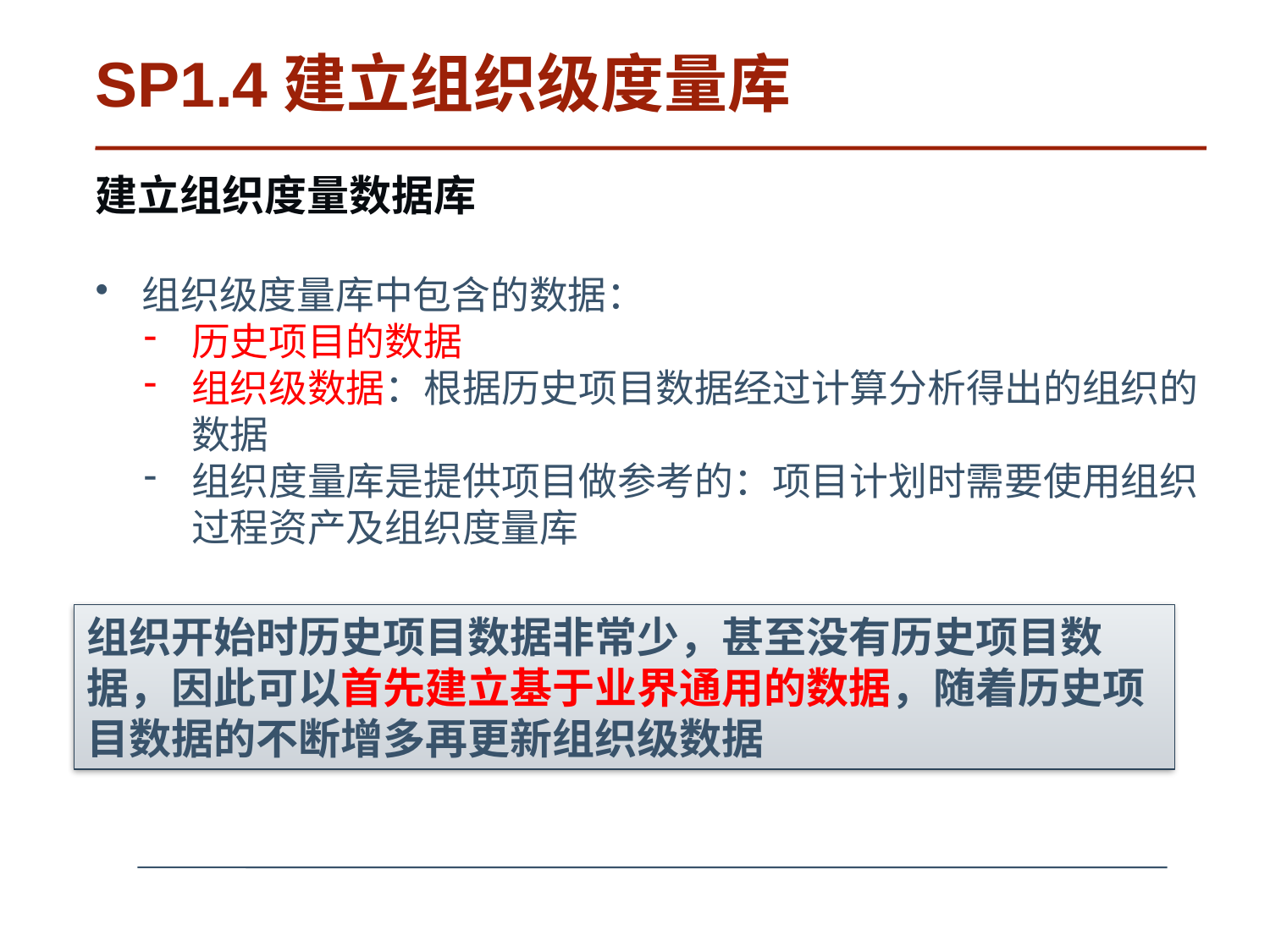

# SP1.4建立组织级度量库
建立组织度量数据库

组织级度量库中包含的数据：
历史项目的数据
组织级数据：根据历史项目数据经过计算分析得出的组织的数据
组织度量库是提供项目做参考的：项目计划时需要使用组织过程资产及组织度量库
组织开始时历史项目数据非常少，甚至没有历史项目数据，因此可以首先建立基于业界通用的数据，随着历史项目数据的不断增多再更新组织级数据